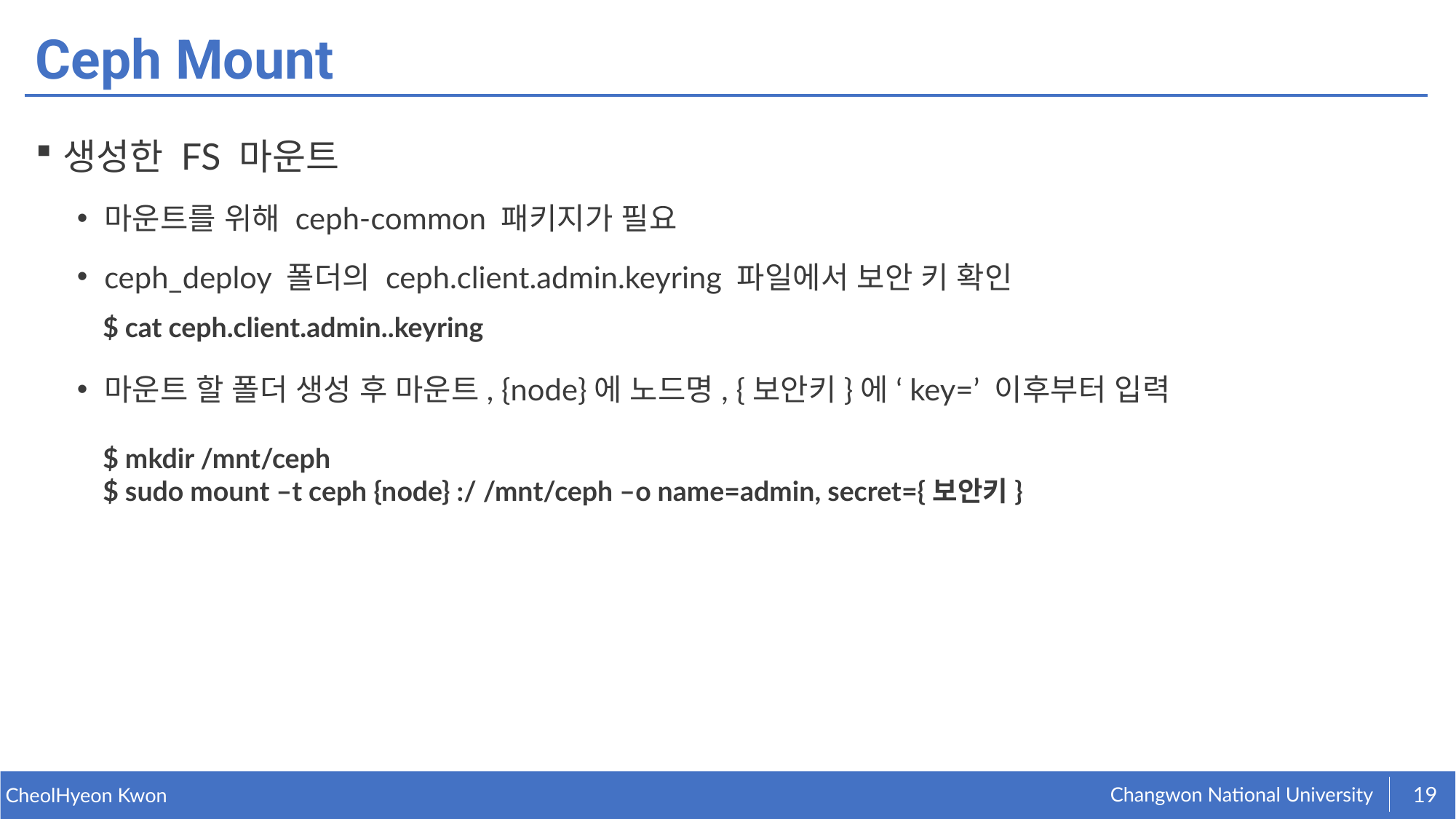

# Ceph Mount
생성한 FS 마운트
마운트를 위해 ceph-common 패키지가 필요
ceph_deploy 폴더의 ceph.client.admin.keyring 파일에서 보안 키 확인

마운트 할 폴더 생성 후 마운트, {node}에 노드명, {보안키}에 ‘key=’ 이후부터 입력

$ cat ceph.client.admin..keyring

$ mkdir /mnt/ceph
$ sudo mount –t ceph {node} :/ /mnt/ceph –o name=admin, secret={보안키}
19